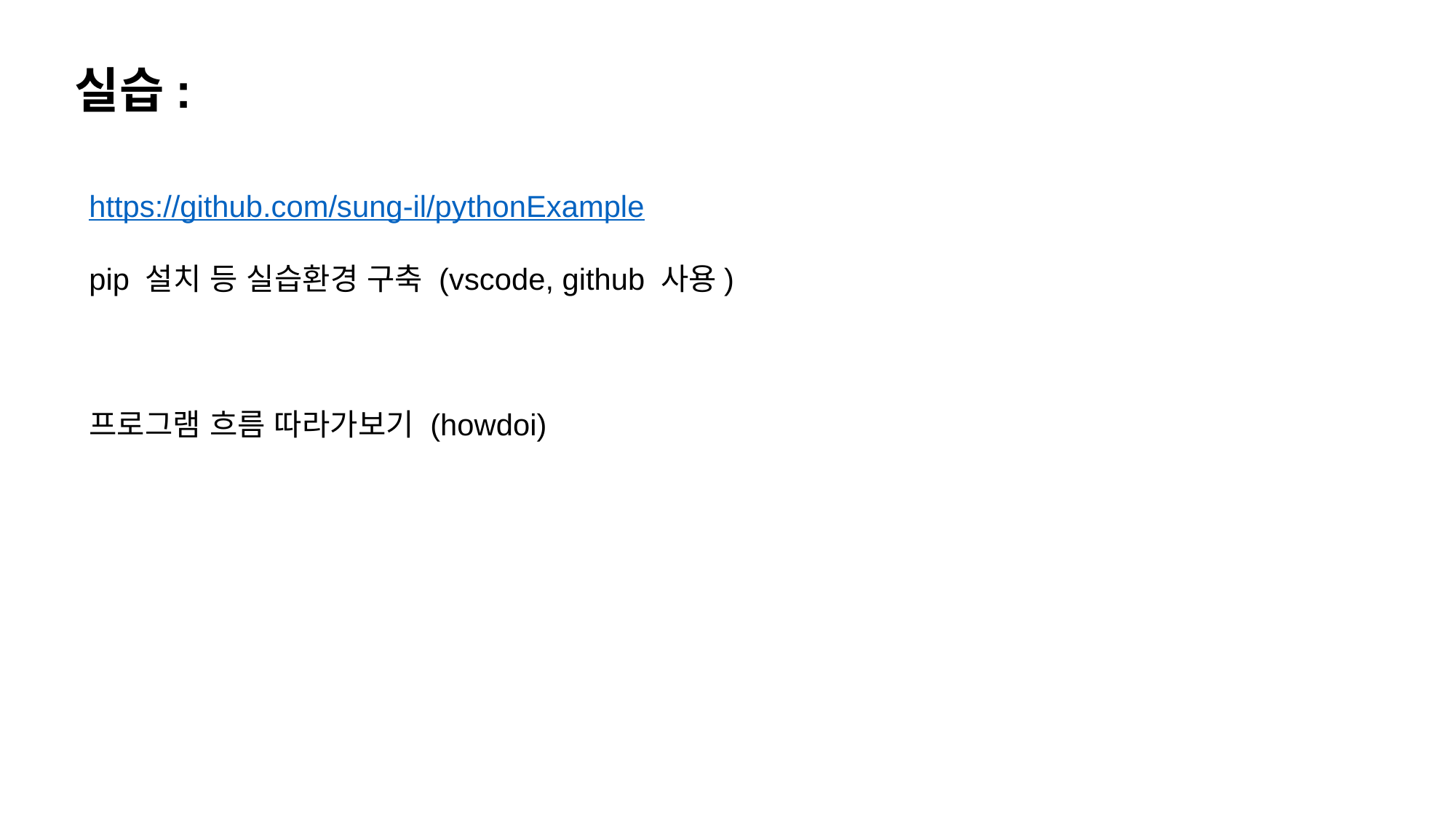

실습:
https://github.com/sung-il/pythonExample

pip 설치 등 실습환경 구축 (vscode, github 사용)

프로그램 흐름 따라가보기 (howdoi)